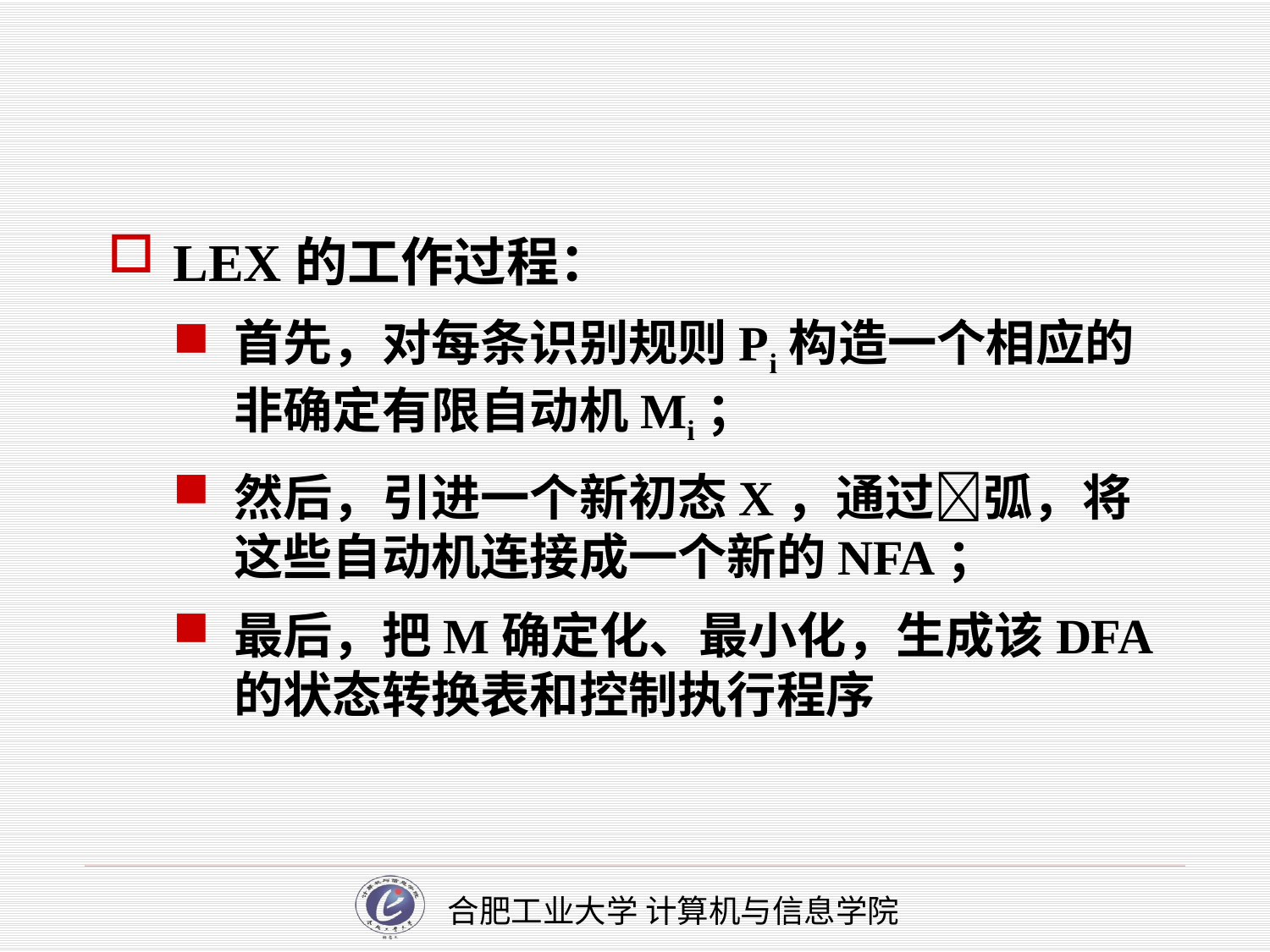

LEX的工作过程：
首先，对每条识别规则Pi构造一个相应的非确定有限自动机Mi；
然后，引进一个新初态X，通过ε弧，将这些自动机连接成一个新的NFA；
最后，把M确定化、最小化，生成该DFA的状态转换表和控制执行程序

104